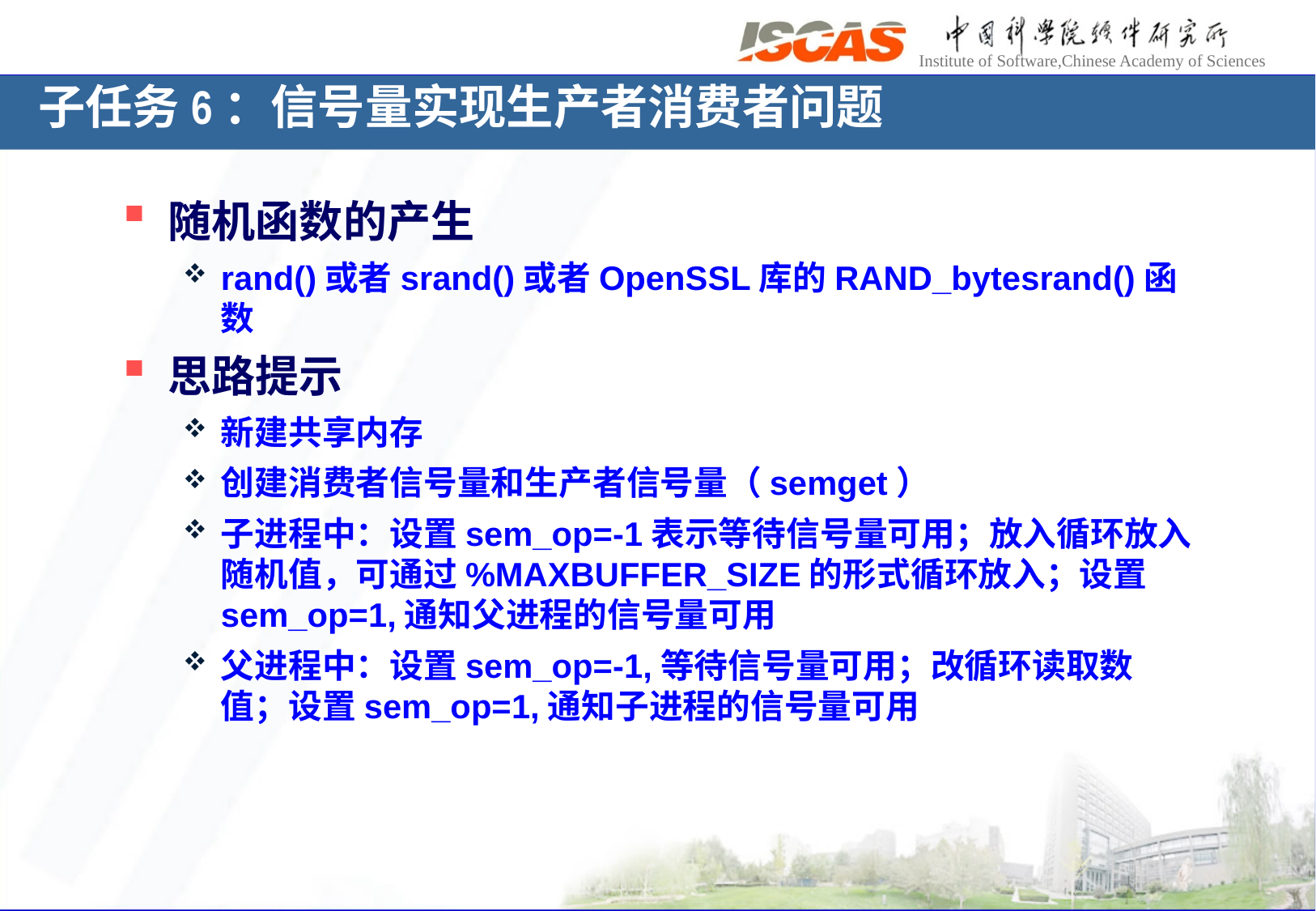

子任务6：信号量实现生产者消费者问题
随机函数的产生
rand()或者srand()或者OpenSSL库的RAND_bytesrand()函数
思路提示
新建共享内存
创建消费者信号量和生产者信号量（semget）
子进程中：设置sem_op=-1表示等待信号量可用；放入循环放入随机值，可通过%MAXBUFFER_SIZE的形式循环放入；设置sem_op=1,通知父进程的信号量可用
父进程中：设置sem_op=-1,等待信号量可用；改循环读取数值；设置sem_op=1,通知子进程的信号量可用